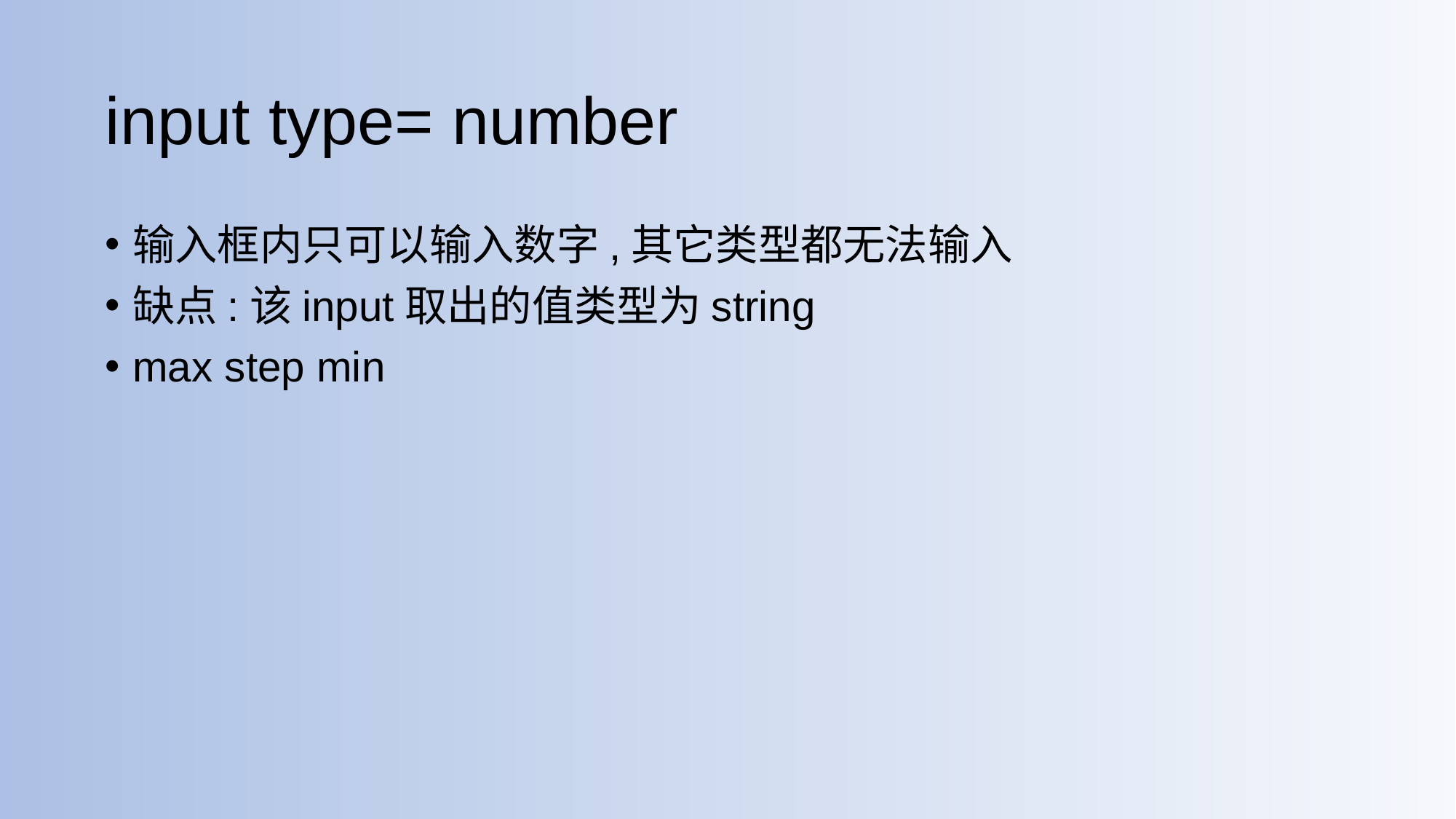

# input type= number
输入框内只可以输入数字,其它类型都无法输入
缺点:该input取出的值类型为string
max step min